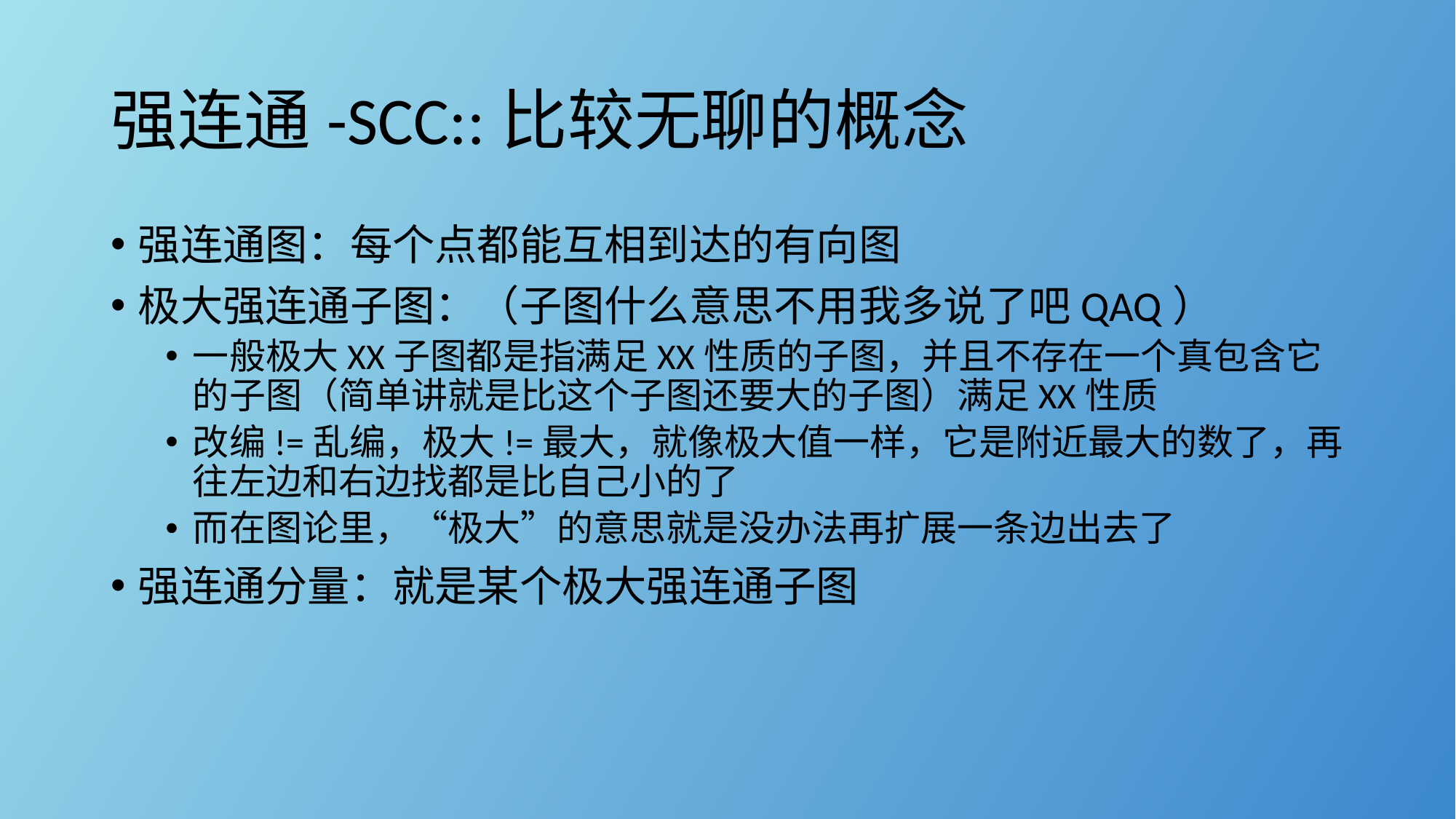

# 强连通-SCC::比较无聊的概念
强连通图：每个点都能互相到达的有向图
极大强连通子图：（子图什么意思不用我多说了吧QAQ）
一般极大XX子图都是指满足XX性质的子图，并且不存在一个真包含它的子图（简单讲就是比这个子图还要大的子图）满足XX性质
改编!=乱编，极大!=最大，就像极大值一样，它是附近最大的数了，再往左边和右边找都是比自己小的了
而在图论里，“极大”的意思就是没办法再扩展一条边出去了
强连通分量：就是某个极大强连通子图